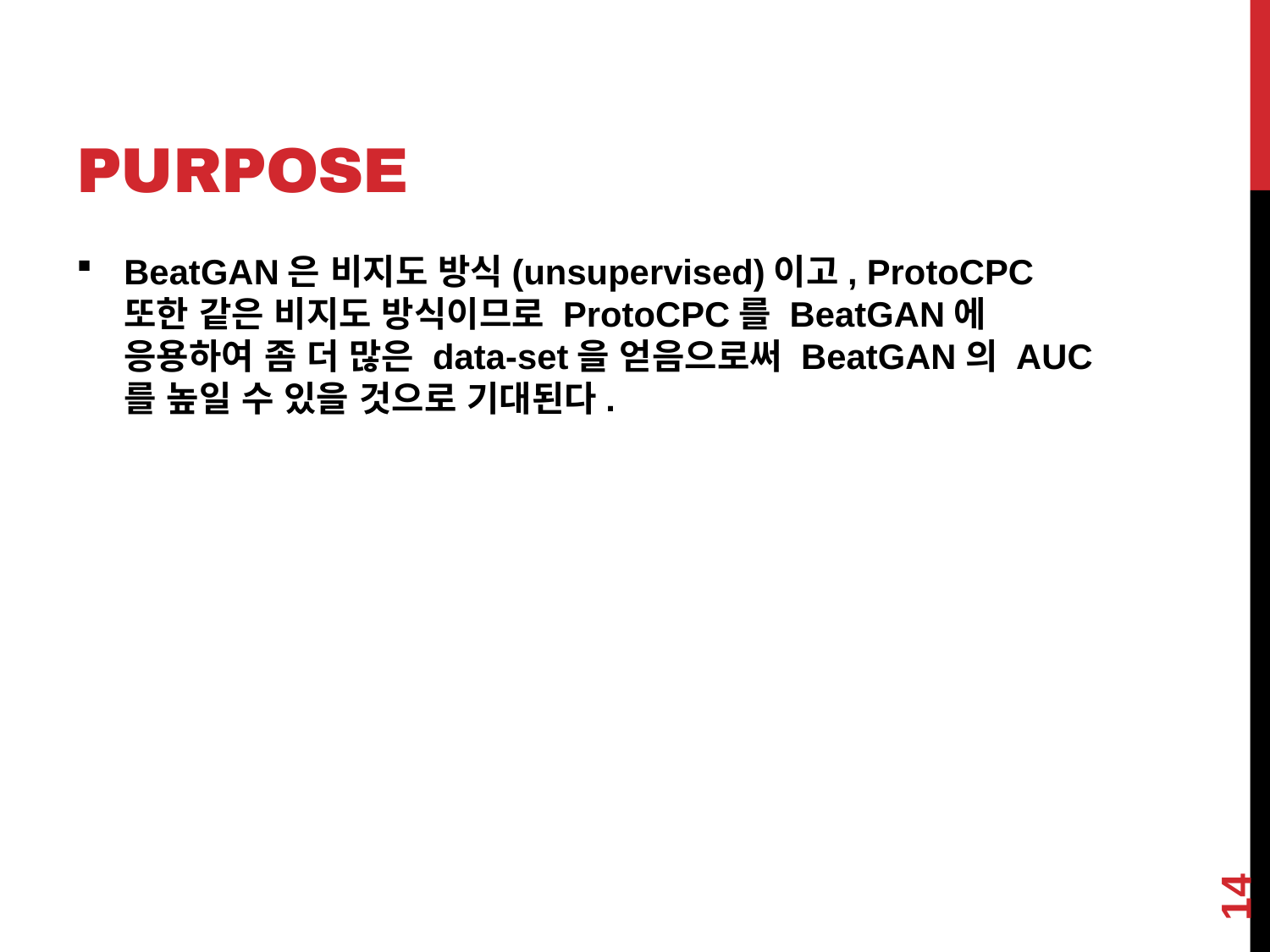

# purpose
BeatGAN은 비지도 방식(unsupervised)이고, ProtoCPC 또한 같은 비지도 방식이므로 ProtoCPC를 BeatGAN에 응용하여 좀 더 많은 data-set을 얻음으로써 BeatGAN의 AUC를 높일 수 있을 것으로 기대된다.

14